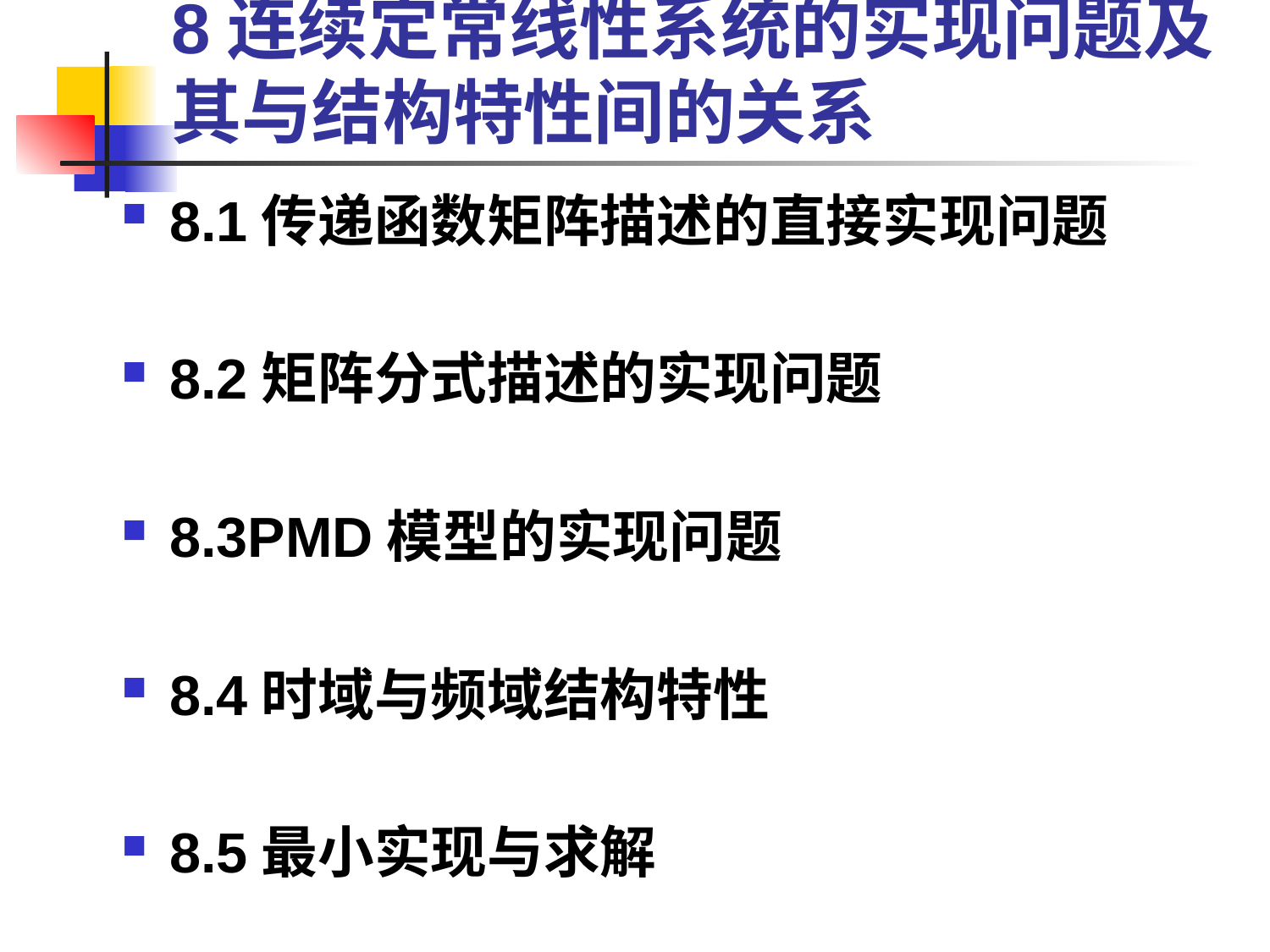

# 8连续定常线性系统的实现问题及其与结构特性间的关系
8.1传递函数矩阵描述的直接实现问题

8.2矩阵分式描述的实现问题

8.3PMD模型的实现问题

8.4时域与频域结构特性

8.5最小实现与求解